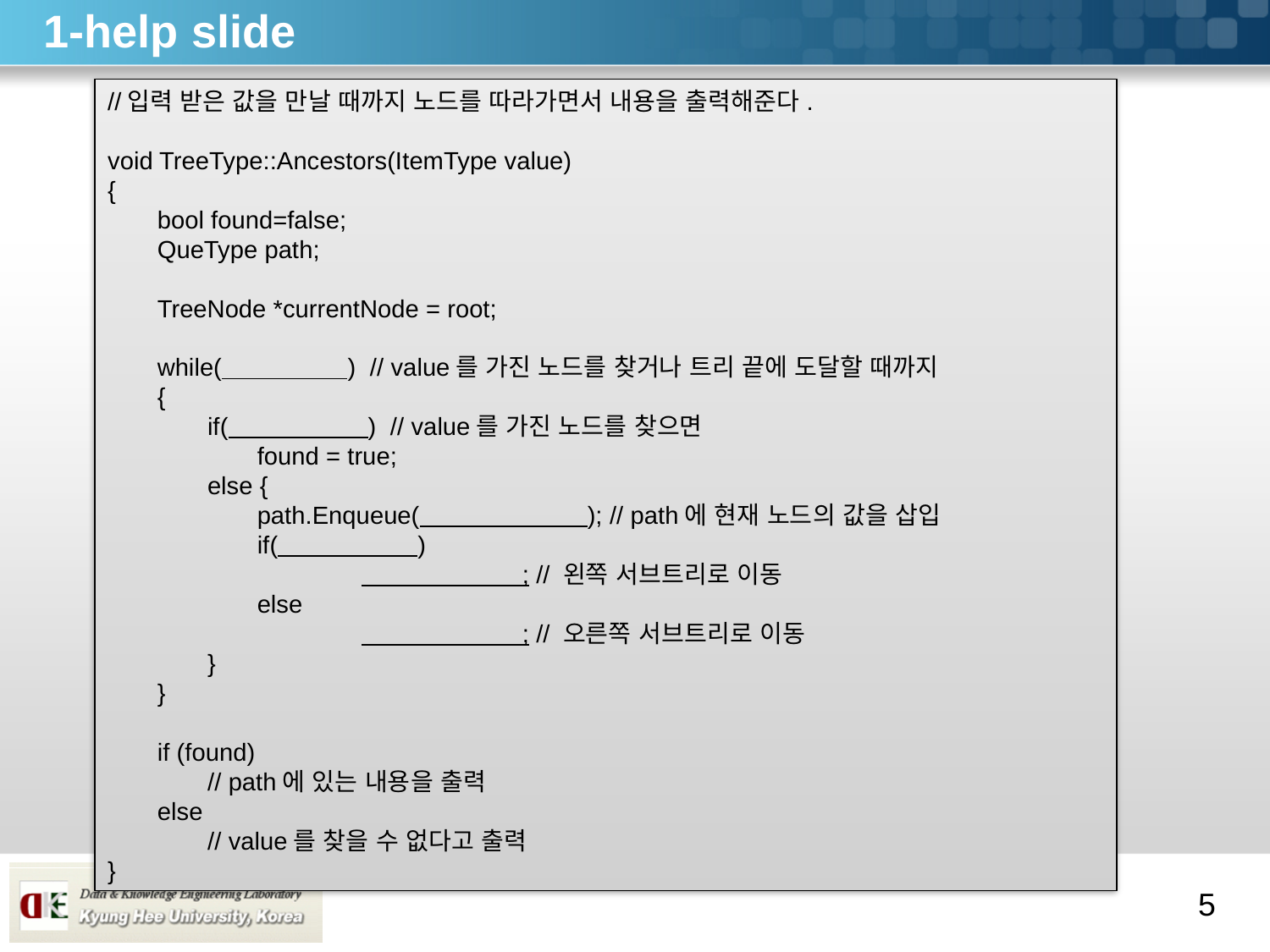

# 1-help slide
//입력 받은 값을 만날 때까지 노드를 따라가면서 내용을 출력해준다.

void TreeType::Ancestors(ItemType value)
{
	bool found=false;
	QueType path;

	TreeNode *currentNode = root;

	while(                  )  // value를 가진 노드를 찾거나 트리 끝에 도달할 때까지
	{
		if(                    )  // value를 가진 노드를 찾으면
			found = true;
		else {
			path.Enqueue(                        ); // path에 현재 노드의 값을 삽입
			if(                    )
				                       ; // 왼쪽 서브트리로 이동
			else
				                       ; // 오른쪽 서브트리로 이동
		}
	}

	if (found)
		// path에 있는 내용을 출력
	else
		// value를 찾을 수 없다고 출력
}